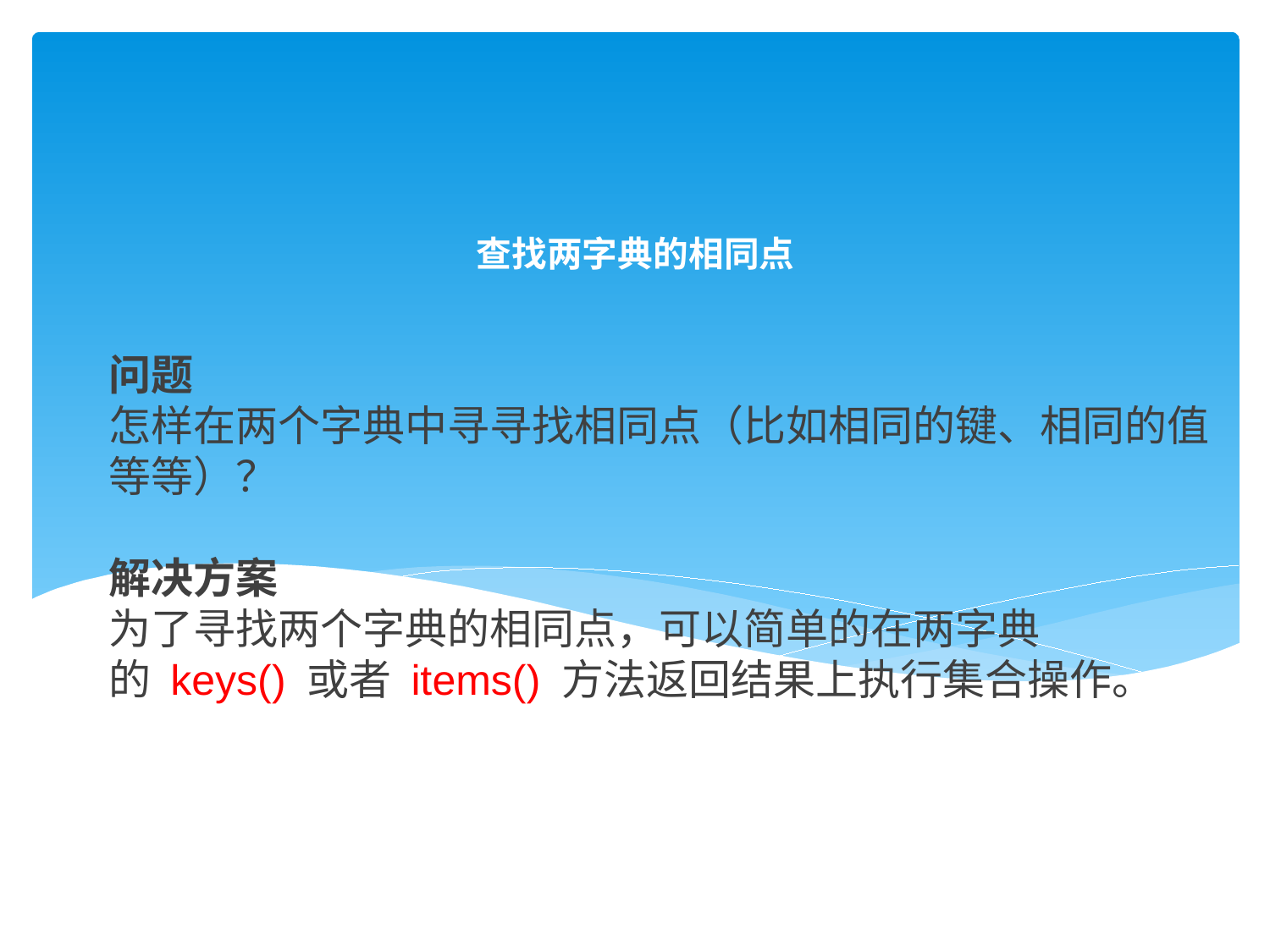

查找两字典的相同点

# 问题 怎样在两个字典中寻寻找相同点（比如相同的键、相同的值等等）？ 解决方案 为了寻找两个字典的相同点，可以简单的在两字典的 keys() 或者 items() 方法返回结果上执行集合操作。